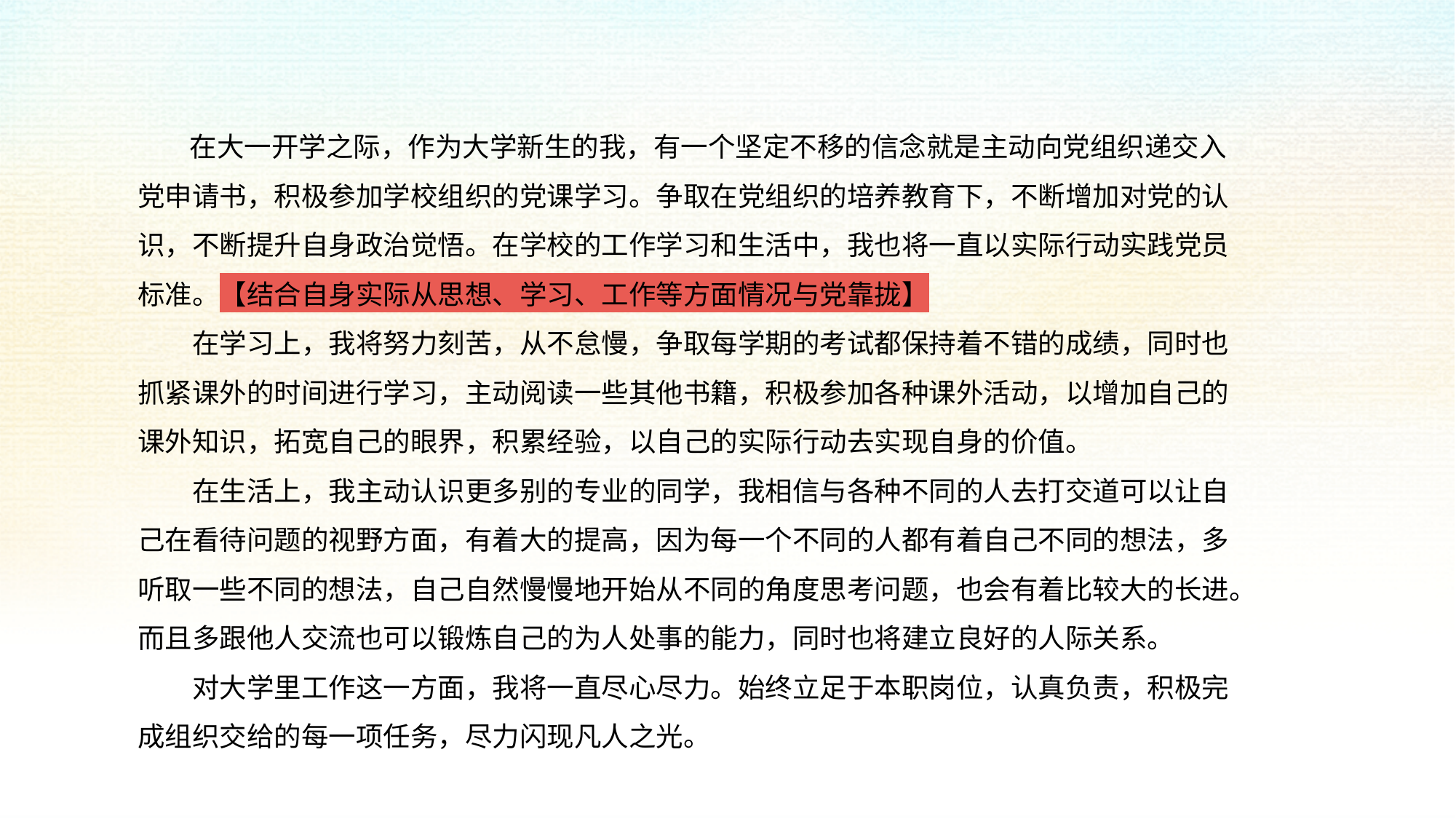

在大一开学之际，作为大学新生的我，有一个坚定不移的信念就是主动向党组织递交入党申请书，积极参加学校组织的党课学习。争取在党组织的培养教育下，不断增加对党的认识，不断提升自身政治觉悟。在学校的工作学习和生活中，我也将一直以实际行动实践党员标准。【结合自身实际从思想、学习、工作等方面情况与党靠拢】
　　在学习上，我将努力刻苦，从不怠慢，争取每学期的考试都保持着不错的成绩，同时也抓紧课外的时间进行学习，主动阅读一些其他书籍，积极参加各种课外活动，以增加自己的课外知识，拓宽自己的眼界，积累经验，以自己的实际行动去实现自身的价值。
　　在生活上，我主动认识更多别的专业的同学，我相信与各种不同的人去打交道可以让自己在看待问题的视野方面，有着大的提高，因为每一个不同的人都有着自己不同的想法，多听取一些不同的想法，自己自然慢慢地开始从不同的角度思考问题，也会有着比较大的长进。而且多跟他人交流也可以锻炼自己的为人处事的能力，同时也将建立良好的人际关系。
　　对大学里工作这一方面，我将一直尽心尽力。始终立足于本职岗位，认真负责，积极完成组织交给的每一项任务，尽力闪现凡人之光。